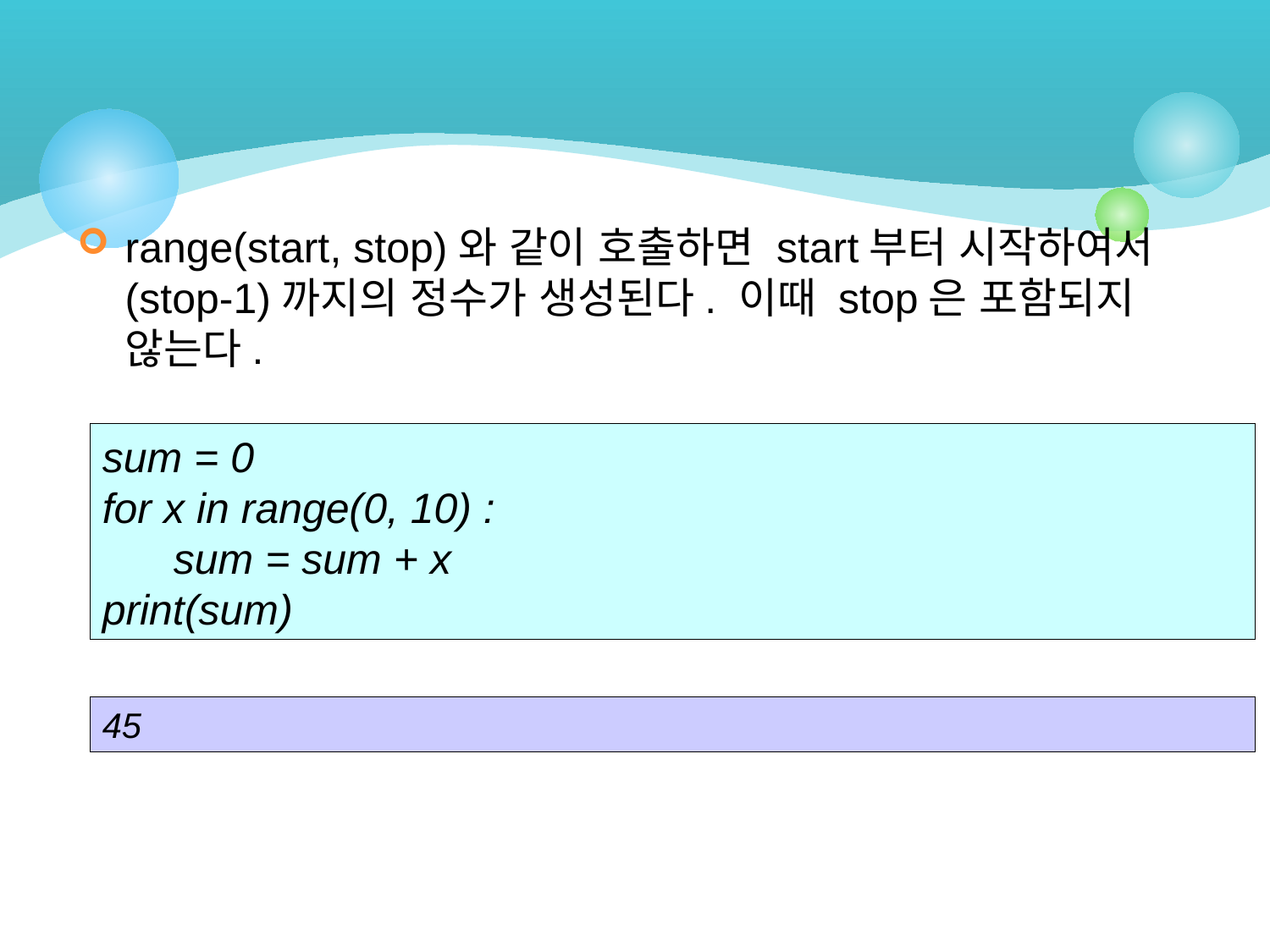

#
range(start, stop)와 같이 호출하면 start부터 시작하여서 (stop-1)까지의 정수가 생성된다. 이때 stop은 포함되지 않는다.

sum = 0
for x in range(0, 10) :
      sum = sum + x
print(sum)
45